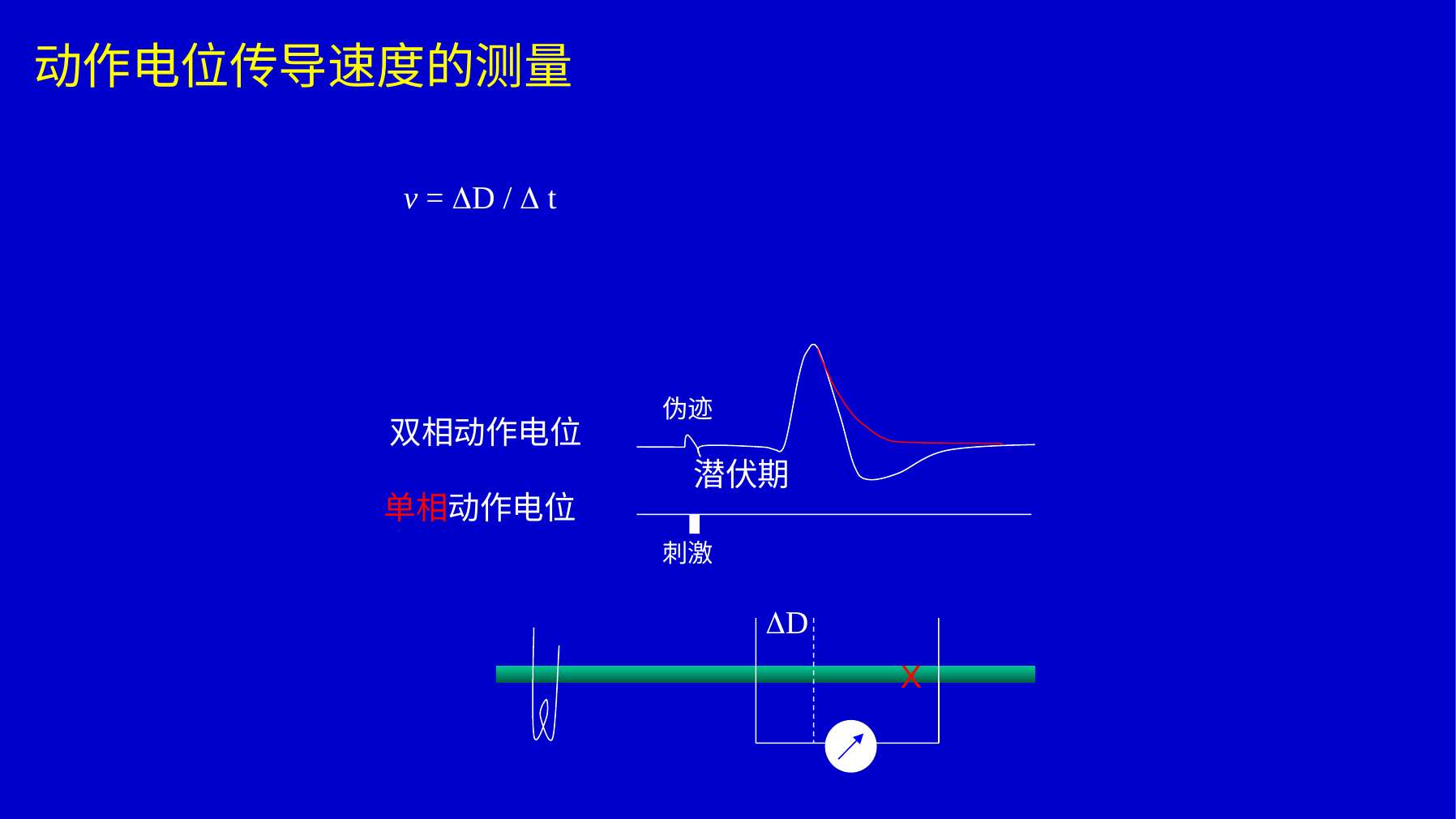

动作电位传导速度的测量
v = ΔD / Δ t
ΔD

伪迹
双相动作电位
刺激

单相动作电位
X
潜伏期